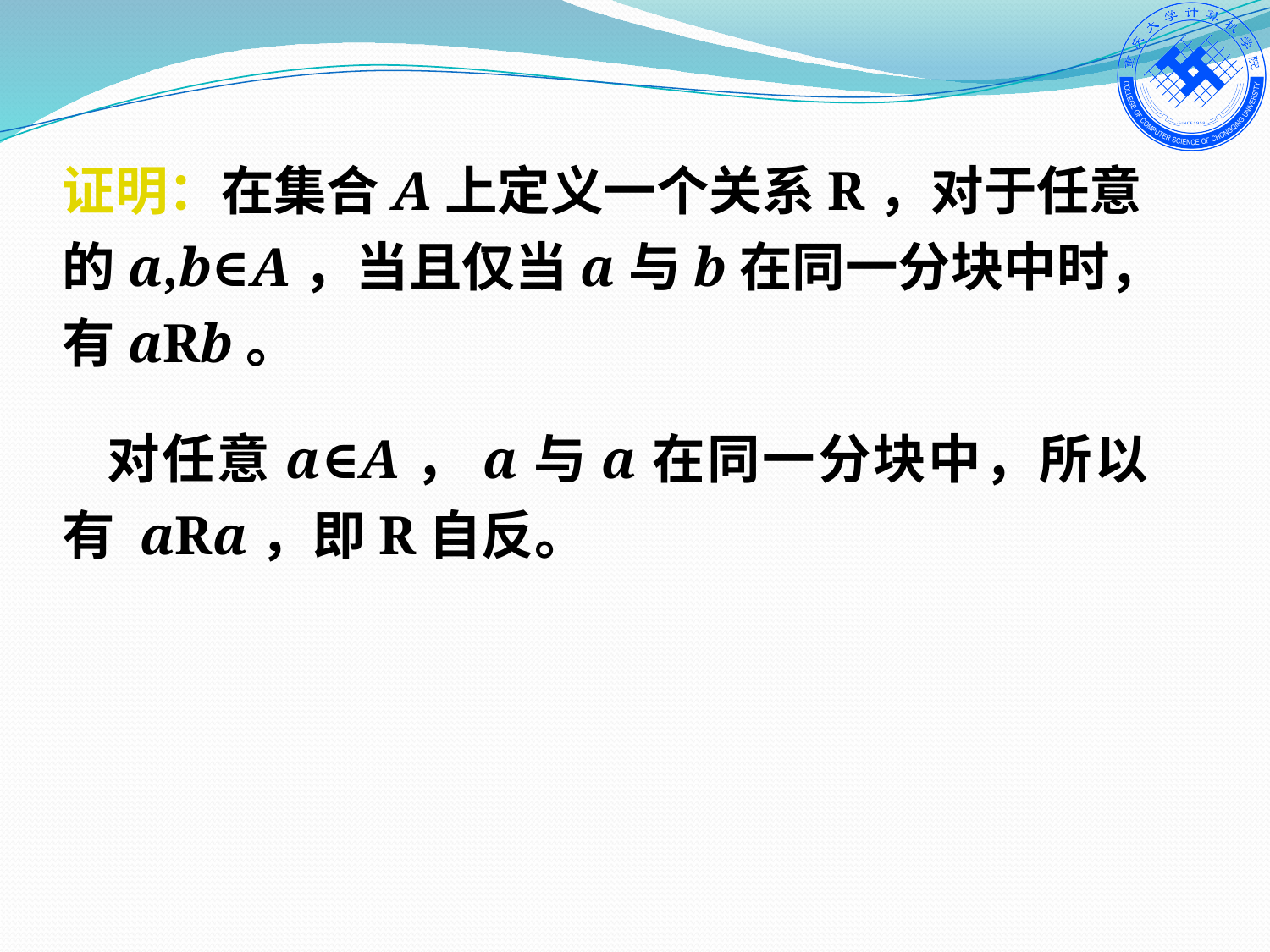

证明：在集合A上定义一个关系R，对于任意的a,b∈A，当且仅当a与b在同一分块中时，有aRb。
  对任意a∈A，a与a在同一分块中，所以有 aRa，即R自反。